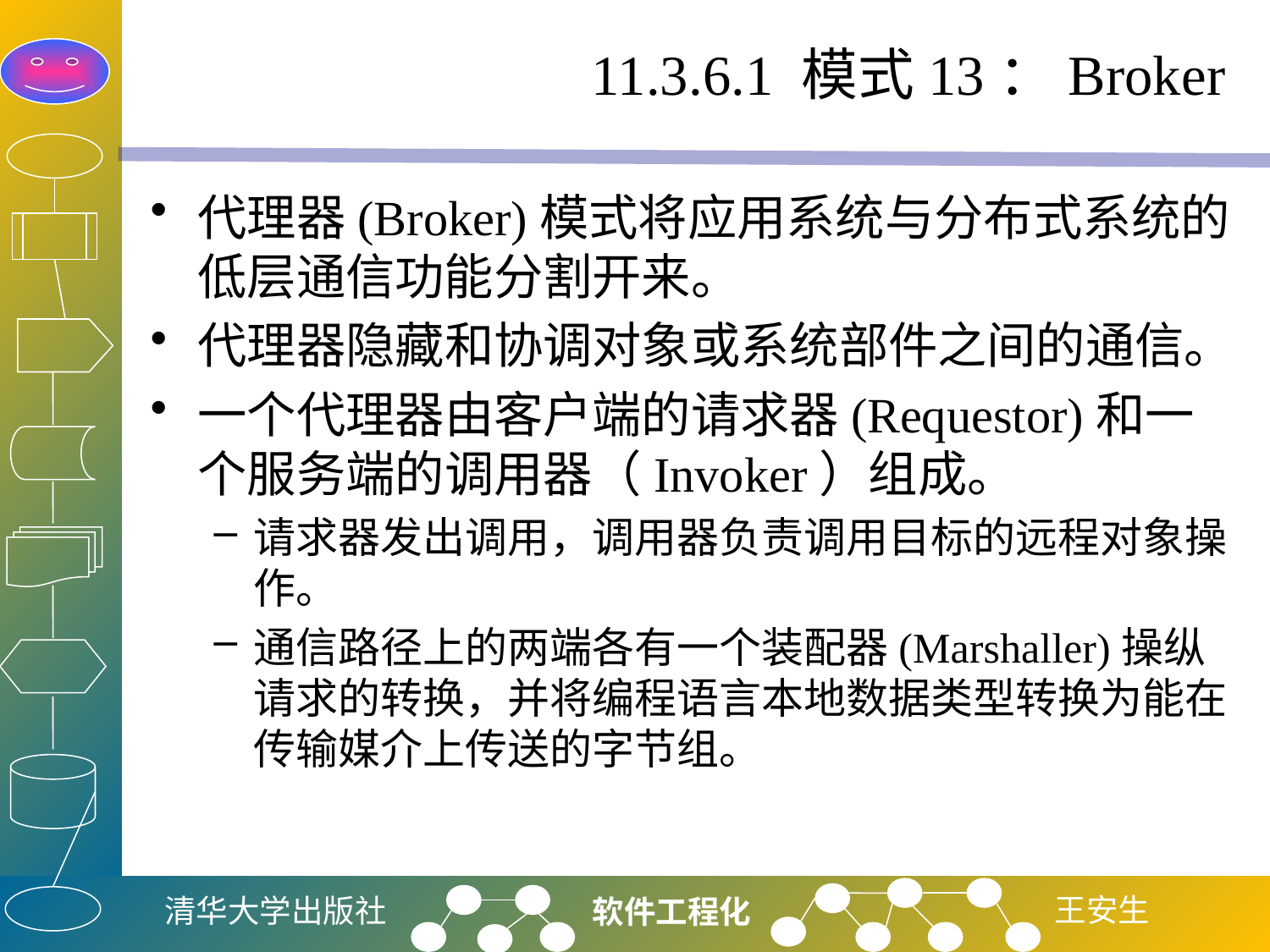

# 11.3.6.1 模式13：Broker
代理器(Broker)模式将应用系统与分布式系统的低层通信功能分割开来。
代理器隐藏和协调对象或系统部件之间的通信。
一个代理器由客户端的请求器(Requestor)和一个服务端的调用器（Invoker）组成。
请求器发出调用，调用器负责调用目标的远程对象操作。
通信路径上的两端各有一个装配器(Marshaller)操纵请求的转换，并将编程语言本地数据类型转换为能在传输媒介上传送的字节组。